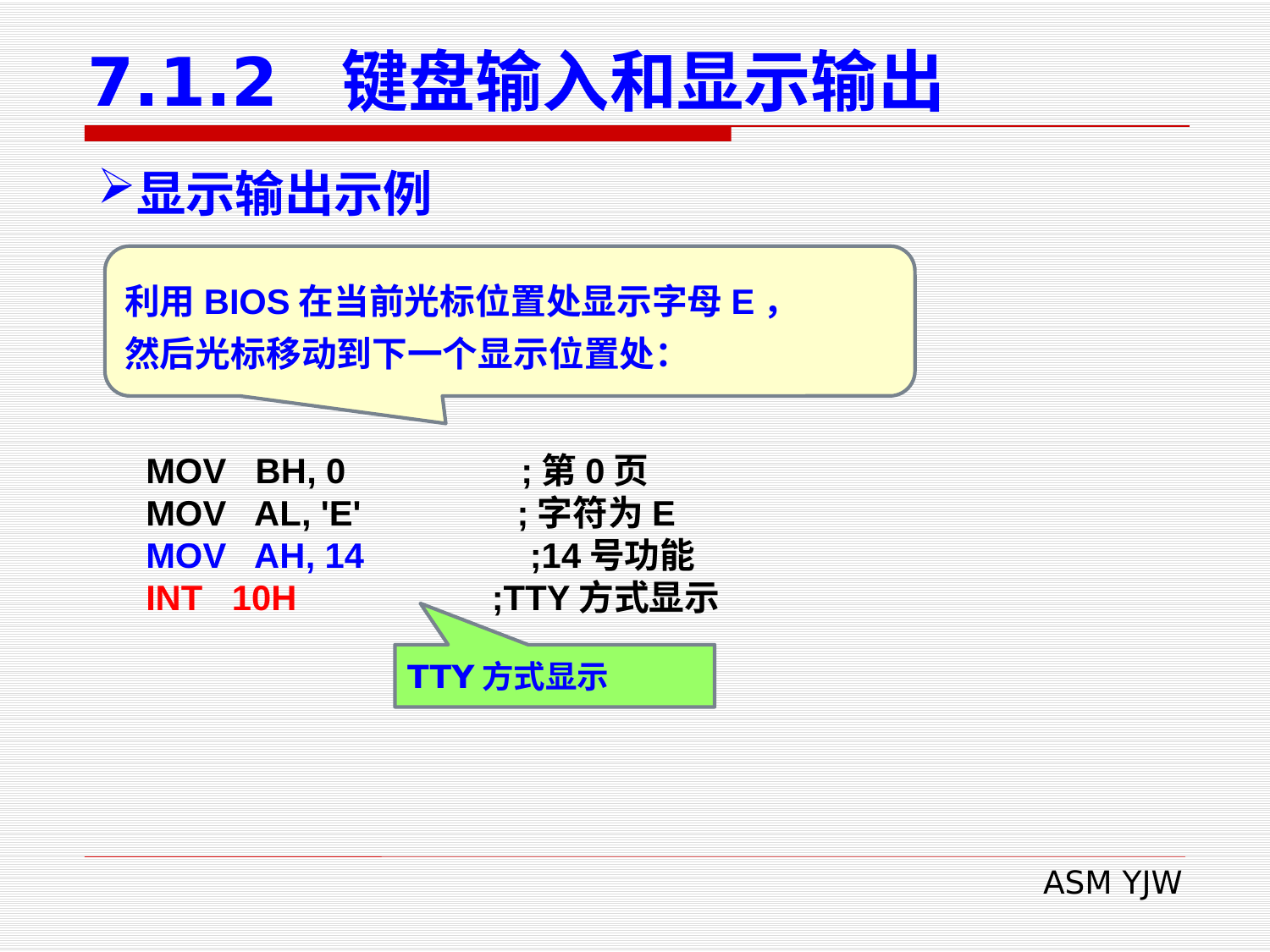

# 7.1.2  键盘输入和显示输出
显示输出示例
利用BIOS在当前光标位置处显示字母E，
然后光标移动到下一个显示位置处：

    MOV   BH, 0                  ;第0页
    MOV   AL, 'E'                ;字符为E
    MOV   AH, 14                 ;14号功能
    INT   10H                    ;TTY方式显示
TTY方式显示